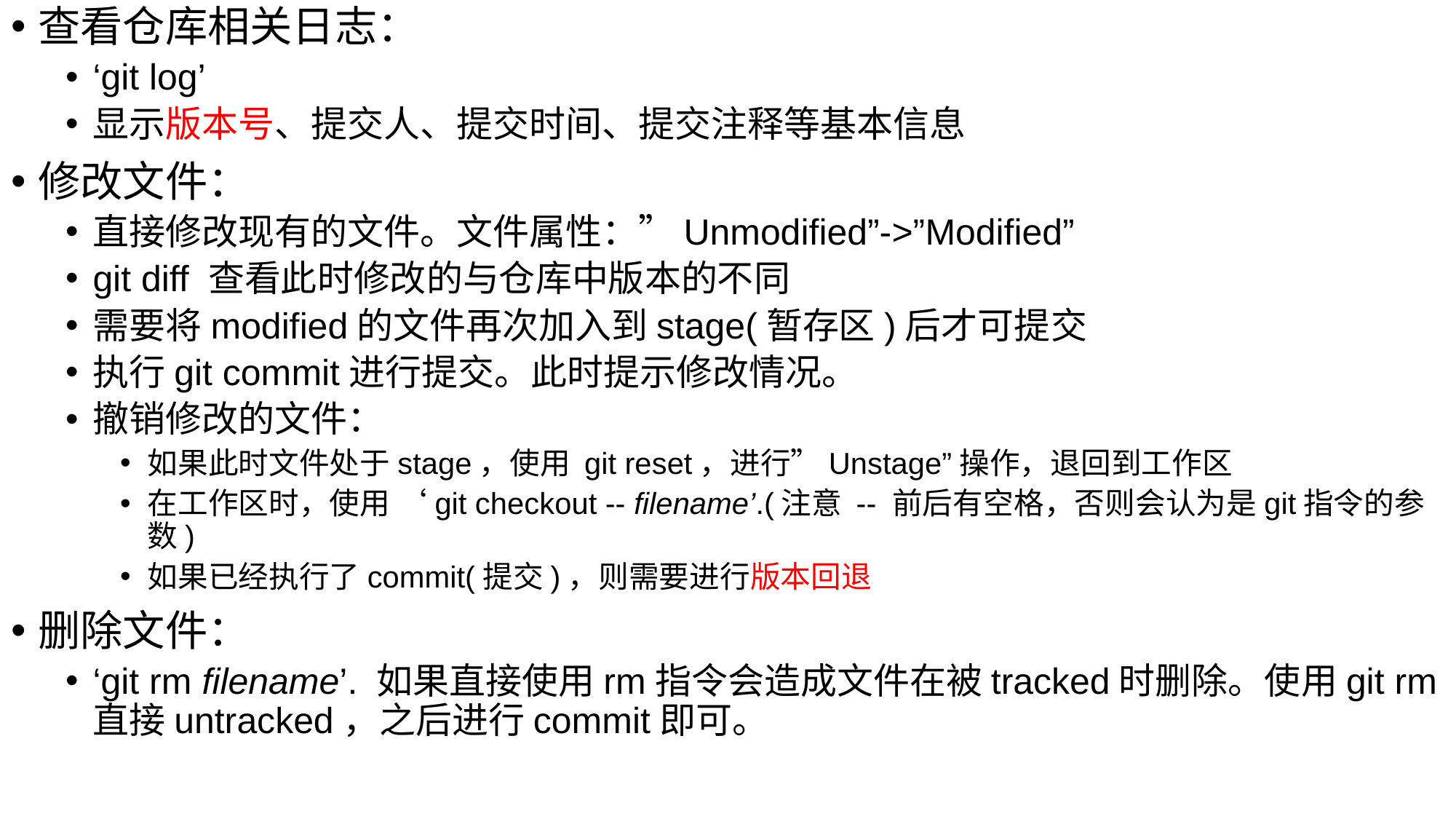

查看仓库相关日志：
‘git log’
显示版本号、提交人、提交时间、提交注释等基本信息
修改文件：
直接修改现有的文件。文件属性：”Unmodified”->”Modified”
git diff 查看此时修改的与仓库中版本的不同
需要将modified的文件再次加入到stage(暂存区)后才可提交
执行git commit进行提交。此时提示修改情况。
撤销修改的文件：
如果此时文件处于stage，使用 git reset，进行”Unstage”操作，退回到工作区
在工作区时，使用 ‘git checkout -- filename’.(注意 -- 前后有空格，否则会认为是git指令的参数)
如果已经执行了commit(提交)，则需要进行版本回退
删除文件：
‘git rm filename’. 如果直接使用rm指令会造成文件在被tracked时删除。使用git rm直接untracked，之后进行commit即可。